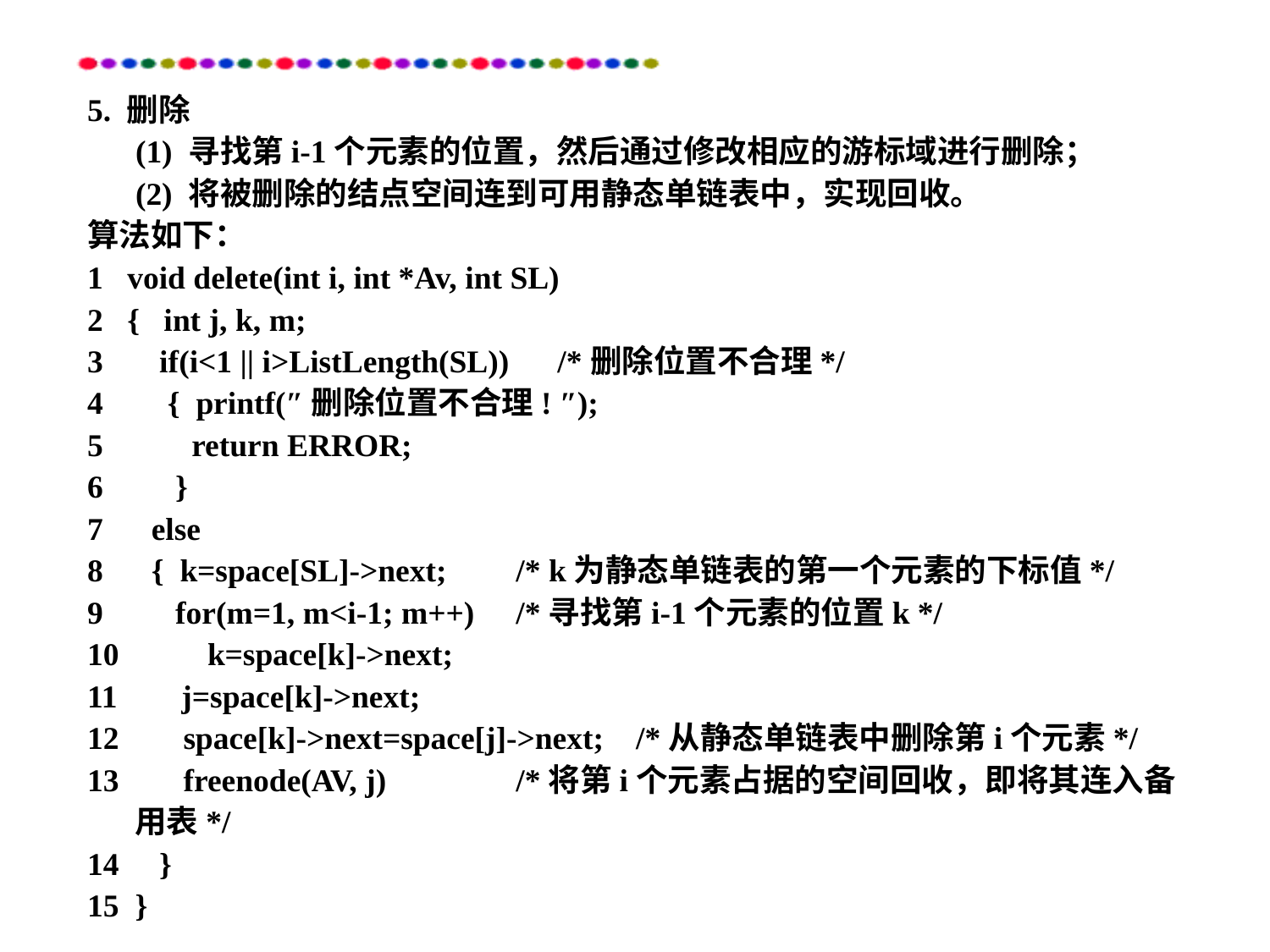

5. 删除
      (1) 寻找第i-1个元素的位置，然后通过修改相应的游标域进行删除；
      (2) 将被删除的结点空间连到可用静态单链表中，实现回收。
算法如下：
1   void delete(int i, int *Av, int SL)
2   {   int j, k, m;
3       if(i<1 || i>ListLength(SL))      /*删除位置不合理*/
4        {  printf(″删除位置不合理! ″);
5           return ERROR;
6         }
7      else
8      {  k=space[SL]->next; 	/* k为静态单链表的第一个元素的下标值*/
9         for(m=1, m<i-1; m++)  	/*寻找第i-1个元素的位置k */
10           k=space[k]->next;
11        j=space[k]->next;
12        space[k]->next=space[j]->next;    /*从静态单链表中删除第i个元素*/
13        freenode(AV, j)        	/*将第i个元素占据的空间回收，即将其连入备用表*/
14     }
15  }